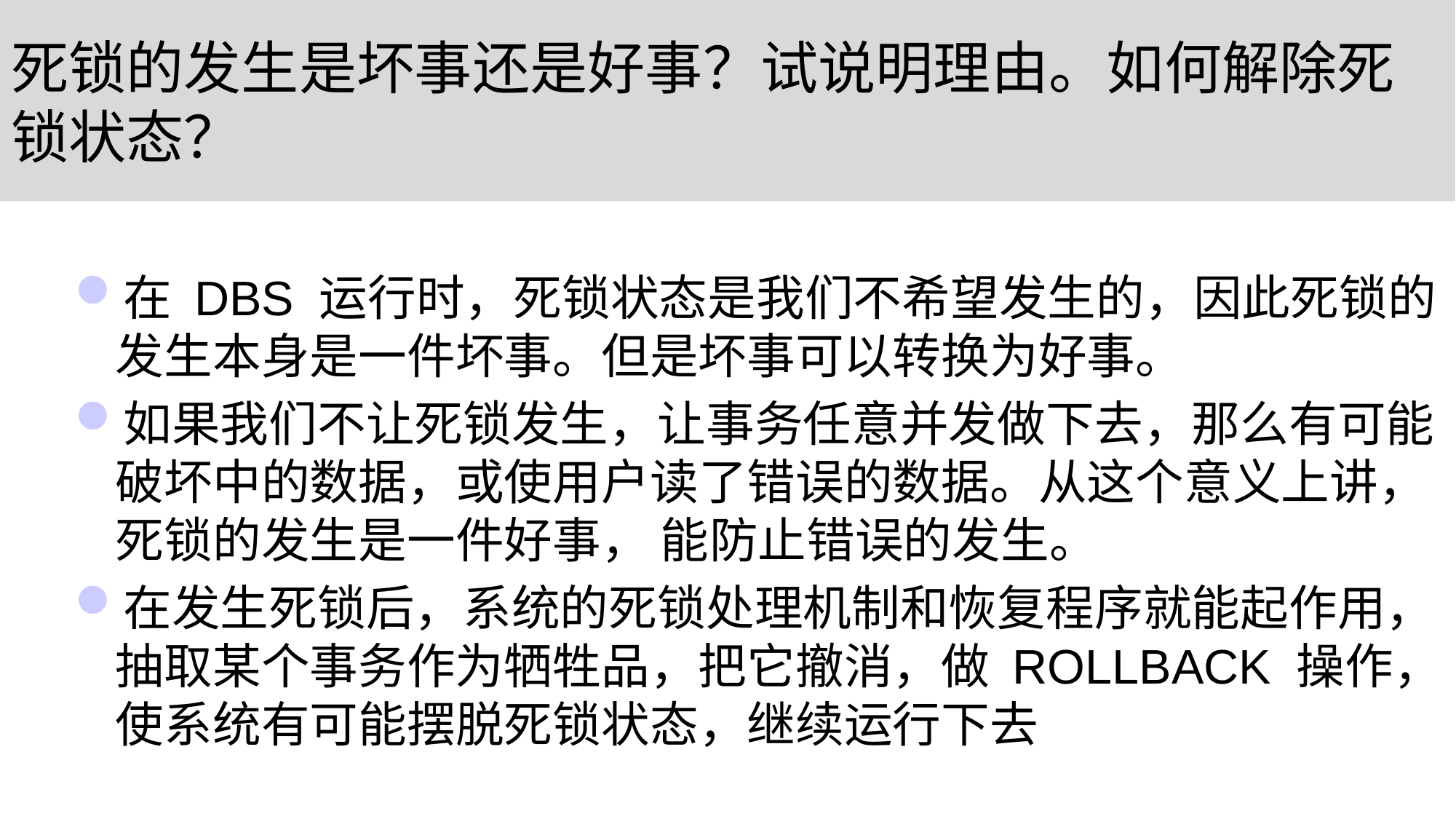

# 死锁的发生是坏事还是好事？试说明理由。如何解除死锁状态？
在 DBS 运行时，死锁状态是我们不希望发生的，因此死锁的发生本身是一件坏事。但是坏事可以转换为好事。
如果我们不让死锁发生，让事务任意并发做下去，那么有可能破坏中的数据，或使用户读了错误的数据。从这个意义上讲，死锁的发生是一件好事， 能防止错误的发生。
在发生死锁后，系统的死锁处理机制和恢复程序就能起作用，抽取某个事务作为牺牲品，把它撤消，做 ROLLBACK 操作，使系统有可能摆脱死锁状态，继续运行下去